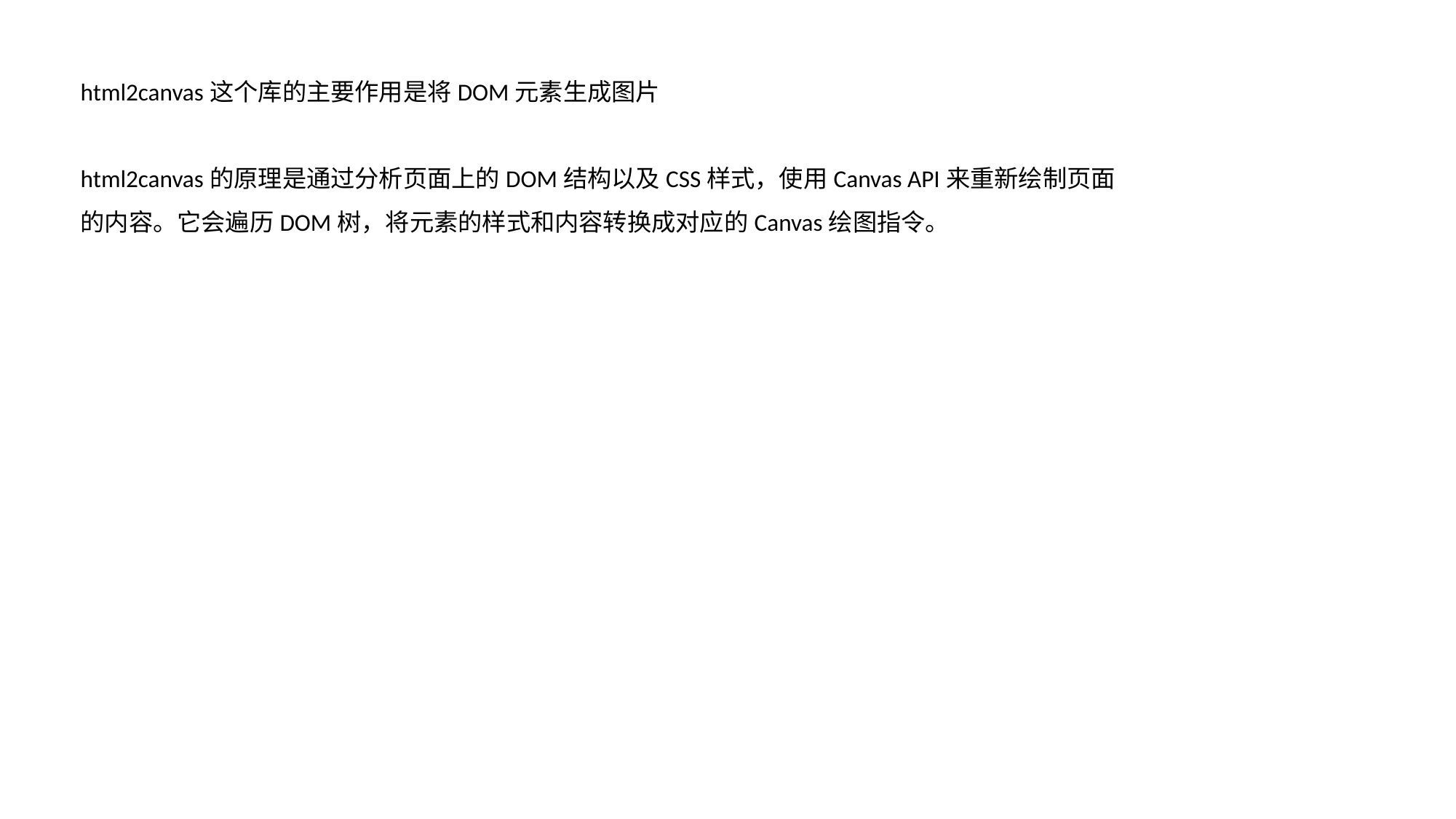

html2canvas这个库的主要作用是将DOM元素生成图片

html2canvas的原理是通过分析页面上的DOM结构以及CSS样式，使用Canvas API来重新绘制页面的内容。它会遍历DOM树，将元素的样式和内容转换成对应的Canvas绘图指令。